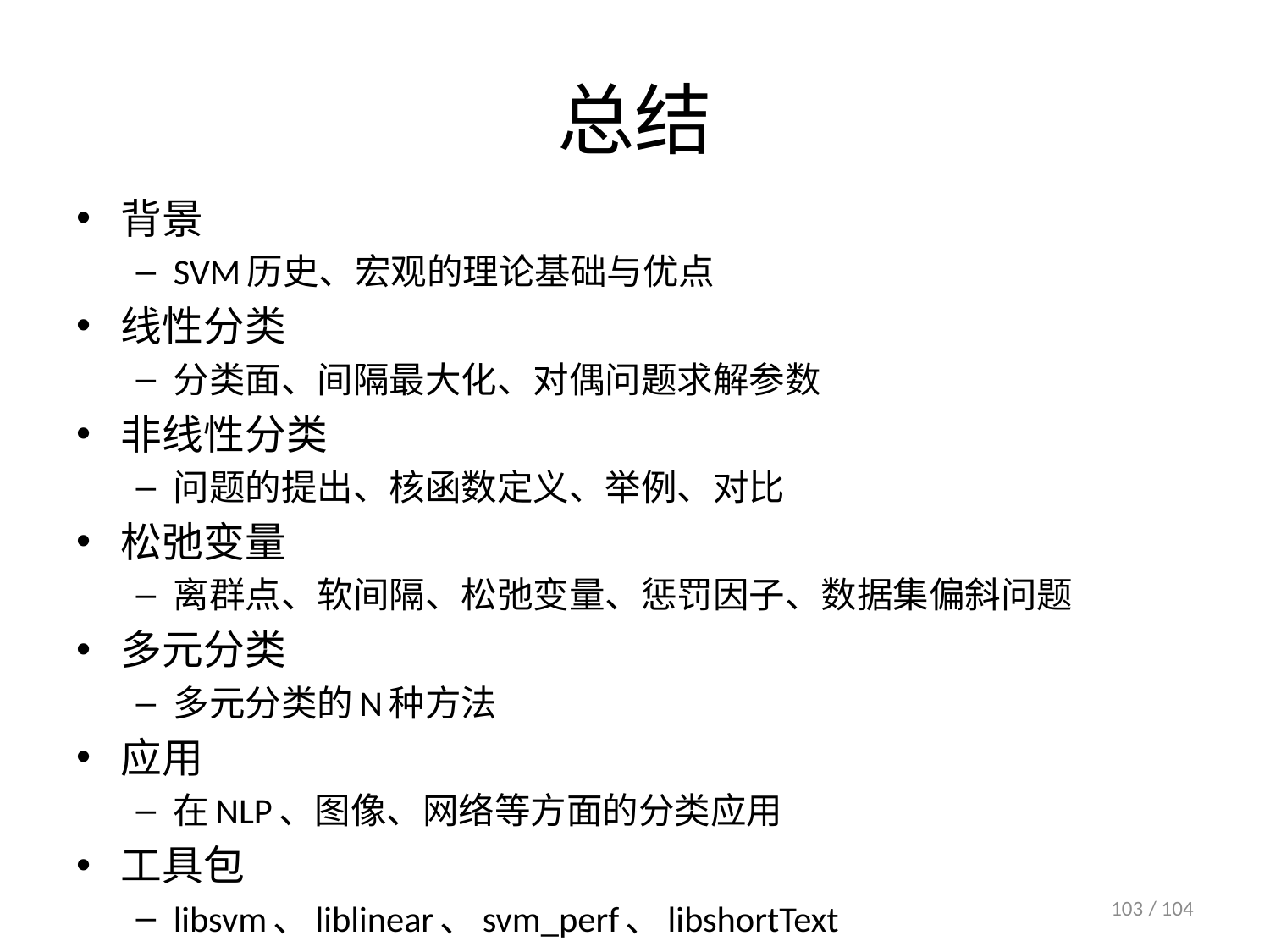

# 总结
背景
SVM历史、宏观的理论基础与优点
线性分类
分类面、间隔最大化、对偶问题求解参数
非线性分类
问题的提出、核函数定义、举例、对比
松弛变量
离群点、软间隔、松弛变量、惩罚因子、数据集偏斜问题
多元分类
多元分类的N种方法
应用
在NLP、图像、网络等方面的分类应用
工具包
libsvm、liblinear、svm_perf、libshortText
103